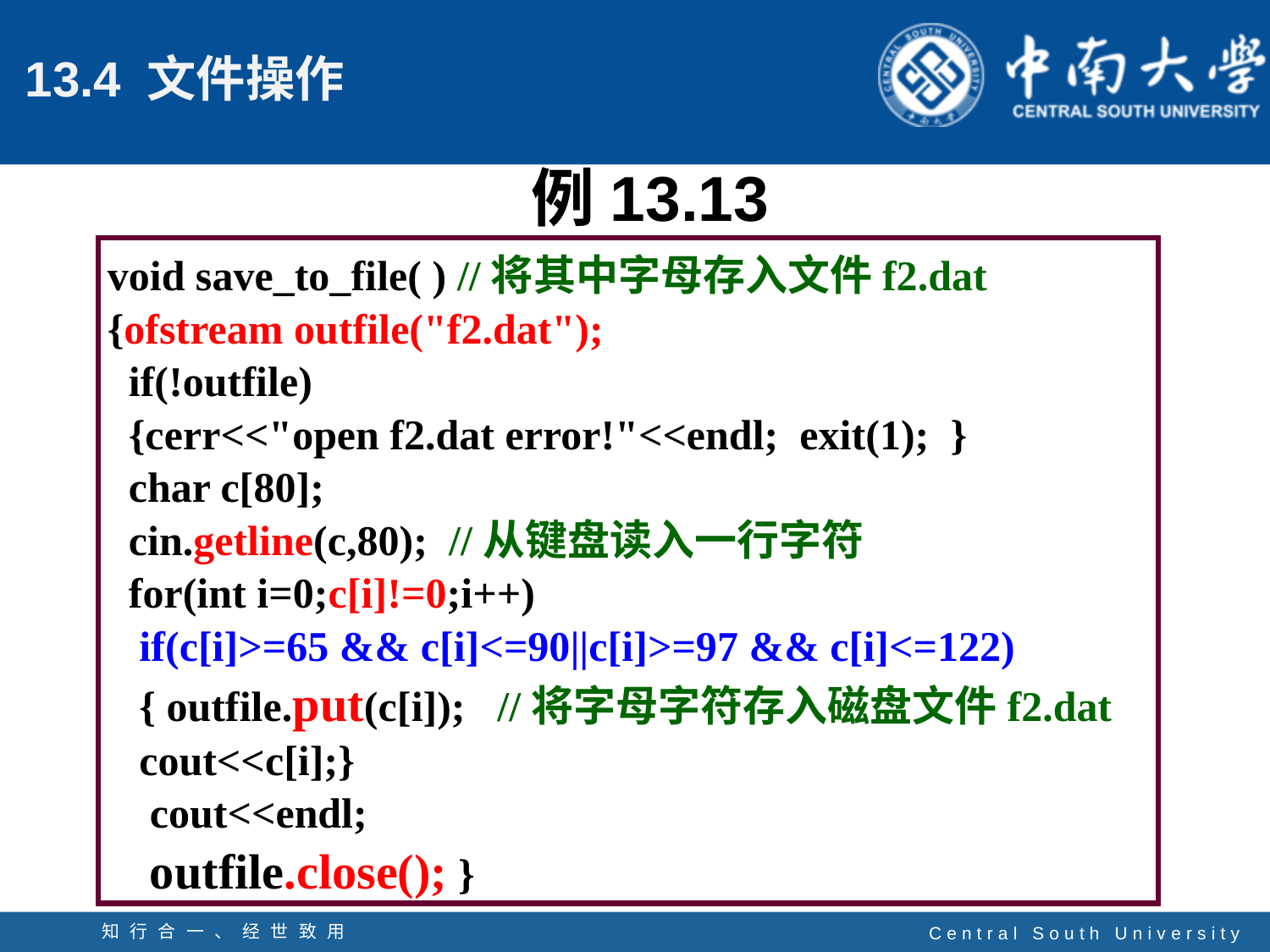

例13.13
void save_to_file( ) //将其中字母存入文件f2.dat
{ofstream outfile("f2.dat");
  if(!outfile)
  {cerr<<"open f2.dat error!"<<endl;  exit(1);  }
  char c[80];
  cin.getline(c,80);  //从键盘读入一行字符
  for(int i=0;c[i]!=0;i++)
   if(c[i]>=65 && c[i]<=90||c[i]>=97 && c[i]<=122)
   { outfile.put(c[i]);   //将字母字符存入磁盘文件f2.dat
   cout<<c[i];}
    cout<<endl;
    outfile.close(); }

知行合一、经世致用
自强不息 厚德载物
Central South University
36